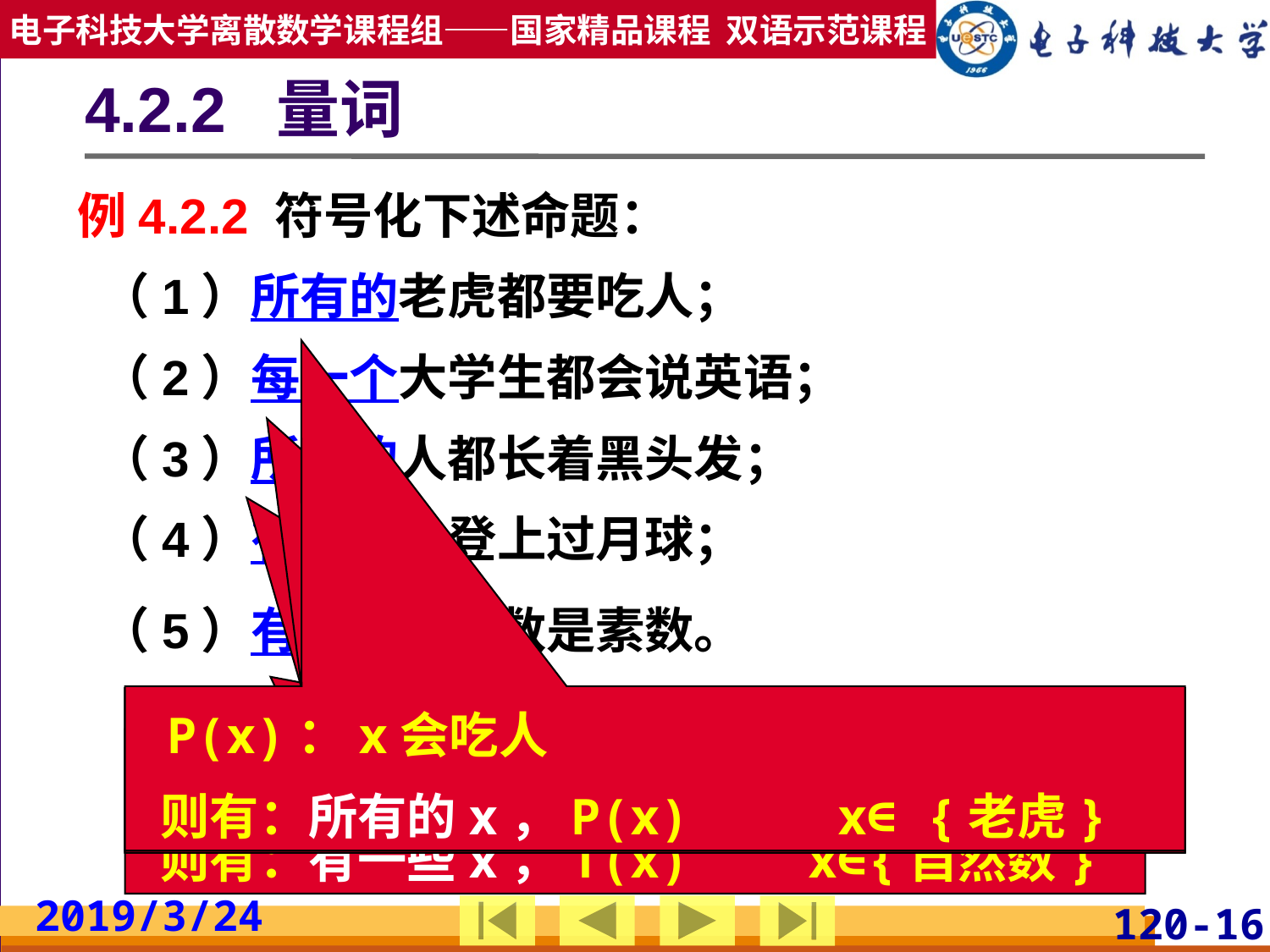

# 4.2.2  量词
例4.2.2 符号化下述命题：
 （1）所有的老虎都要吃人；
 （2）每一个大学生都会说英语；
 （3）所有的人都长着黑头发；
 （4）有一些人登上过月球；
 （5）有一些自然数是素数。
 P(x)：x会吃人
 则有：所有的x，P(x)     x∈ {老虎}
 S(x)：x登上过月球
 则有：有一些x，S(x)     x∈{人}
 R(x)：x长着黑头发
 则有：所有的x，R(x)     x∈{人}
 Q(x)：x会说英语
 则有：每一个x，Q(x)  	x∈{大学生}
 T(x)：x是素数
 则有：有一些x，T(x)    x∈{自然数}
2019/3/24